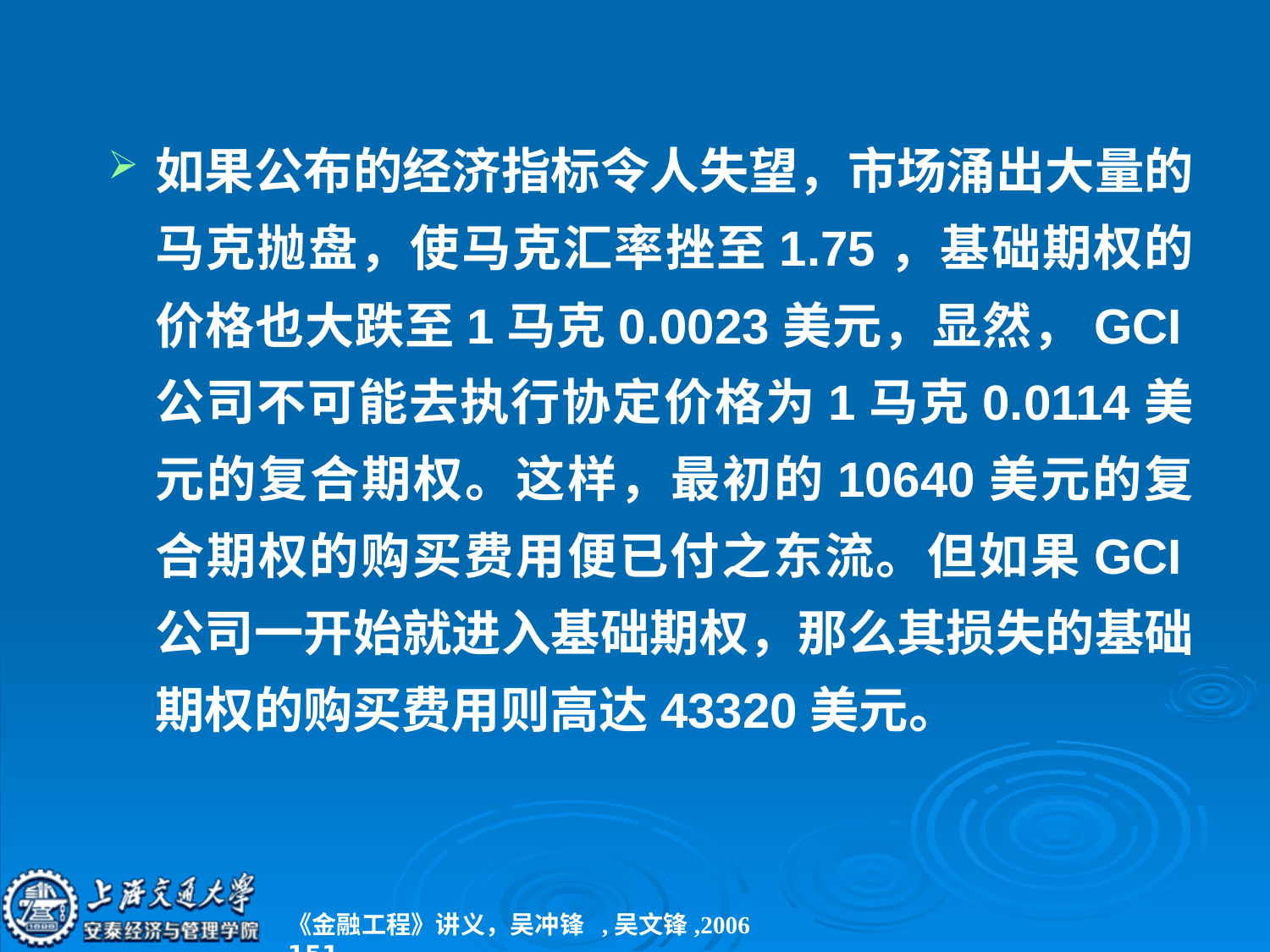

如果公布的经济指标令人失望，市场涌出大量的马克抛盘，使马克汇率挫至1.75，基础期权的价格也大跌至1马克0.0023美元，显然，GCI公司不可能去执行协定价格为1马克0.0114美元的复合期权。这样，最初的10640美元的复合期权的购买费用便已付之东流。但如果GCI公司一开始就进入基础期权，那么其损失的基础期权的购买费用则高达43320美元。